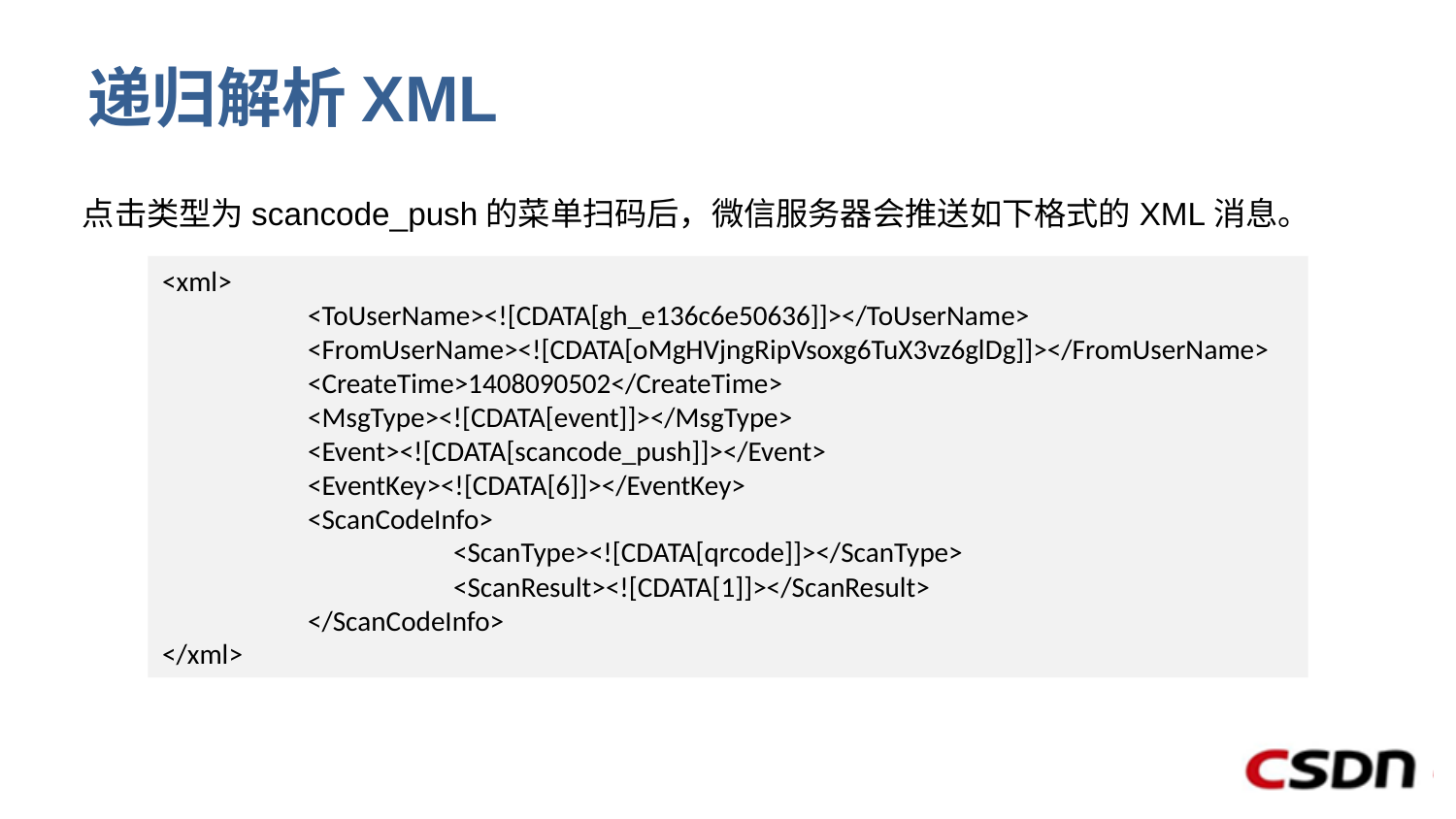

# 递归解析XML
点击类型为scancode_push的菜单扫码后，微信服务器会推送如下格式的XML消息。
<xml>
	<ToUserName><![CDATA[gh_e136c6e50636]]></ToUserName>
	<FromUserName><![CDATA[oMgHVjngRipVsoxg6TuX3vz6glDg]]></FromUserName>
	<CreateTime>1408090502</CreateTime>
	<MsgType><![CDATA[event]]></MsgType>
	<Event><![CDATA[scancode_push]]></Event>
	<EventKey><![CDATA[6]]></EventKey>
	<ScanCodeInfo>
		<ScanType><![CDATA[qrcode]]></ScanType>
		<ScanResult><![CDATA[1]]></ScanResult>
	</ScanCodeInfo>
</xml>